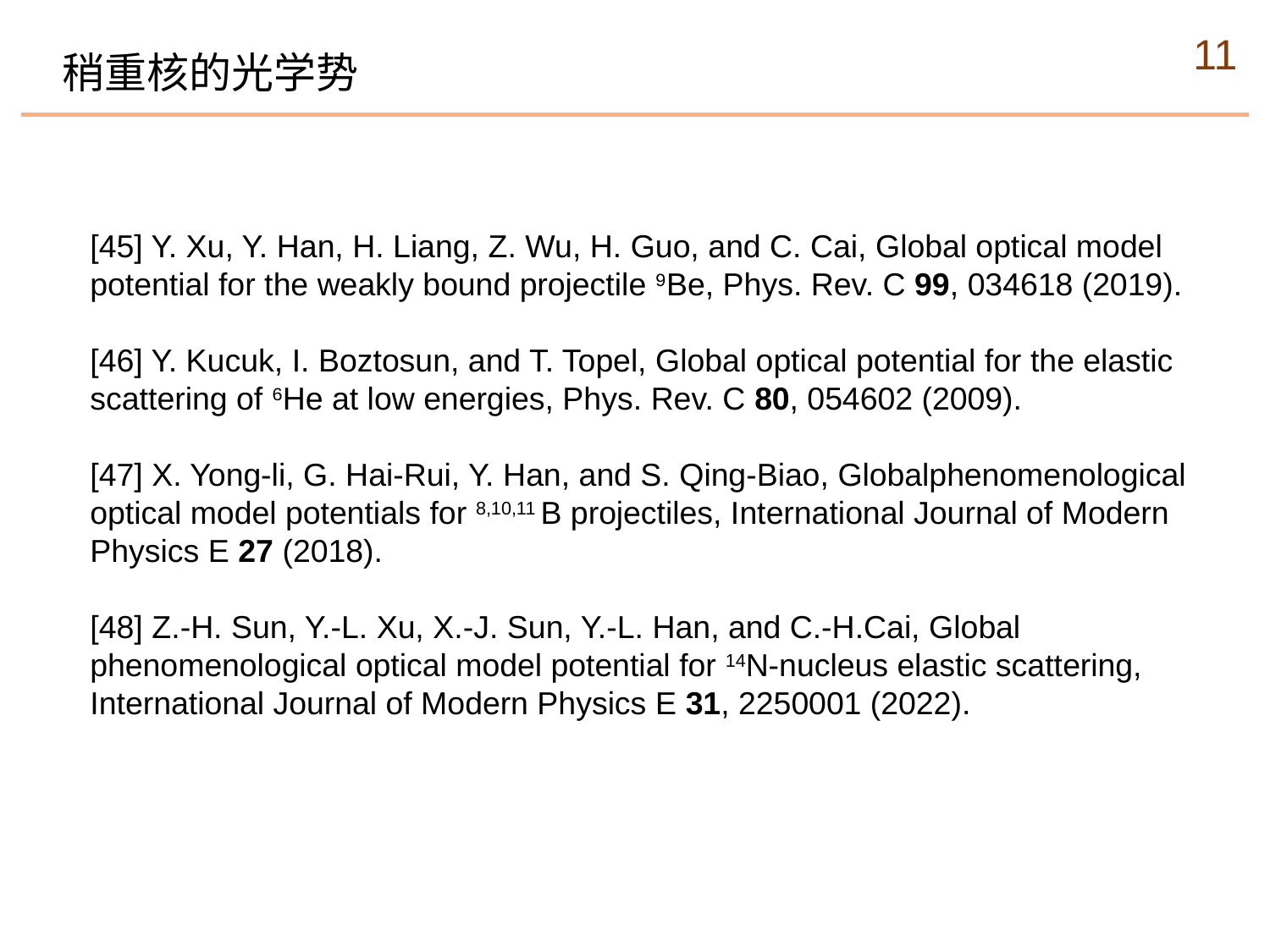

11
稍重核的光学势
[45] Y. Xu, Y. Han, H. Liang, Z. Wu, H. Guo, and C. Cai, Global optical model potential for the weakly bound projectile 9Be, Phys. Rev. C 99, 034618 (2019).
[46] Y. Kucuk, I. Boztosun, and T. Topel, Global optical potential for the elastic scattering of 6He at low energies, Phys. Rev. C 80, 054602 (2009).
[47] X. Yong-li, G. Hai-Rui, Y. Han, and S. Qing-Biao, Globalphenomenological optical model potentials for 8,10,11 B projectiles, International Journal of Modern Physics E 27 (2018).
[48] Z.-H. Sun, Y.-L. Xu, X.-J. Sun, Y.-L. Han, and C.-H.Cai, Global phenomenological optical model potential for 14N-nucleus elastic scattering, International Journal of Modern Physics E 31, 2250001 (2022).